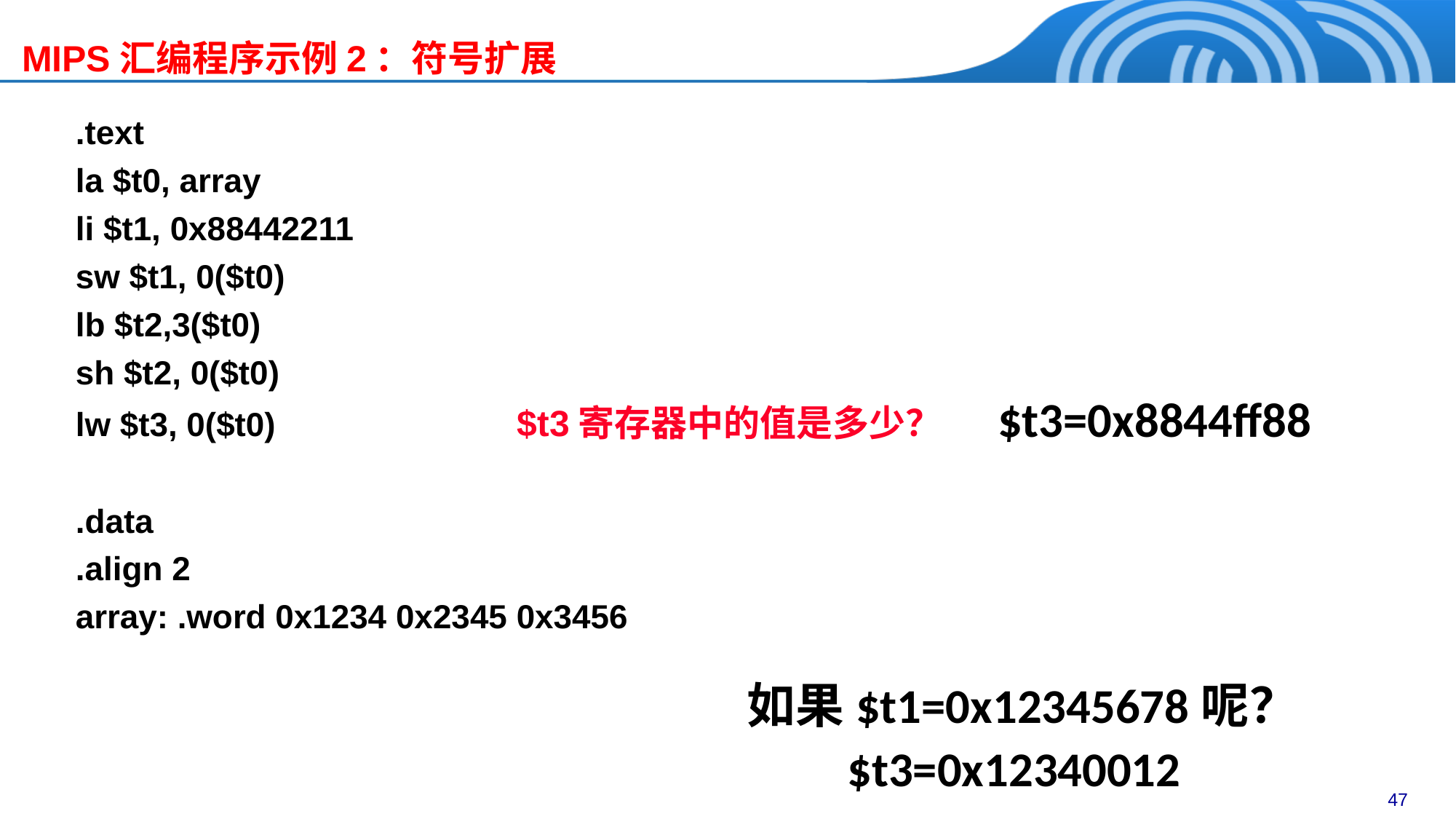

# MIPS汇编程序示例2：符号扩展
.text
la $t0, array
li $t1, 0x88442211
sw $t1, 0($t0)
lb $t2,3($t0)
sh $t2, 0($t0)
lw $t3, 0($t0)                          $t3寄存器中的值是多少？

.data
.align 2
array: .word 0x1234 0x2345 0x3456
$t3=0x8844ff88
如果$t1=0x12345678呢？
$t3=0x12340012